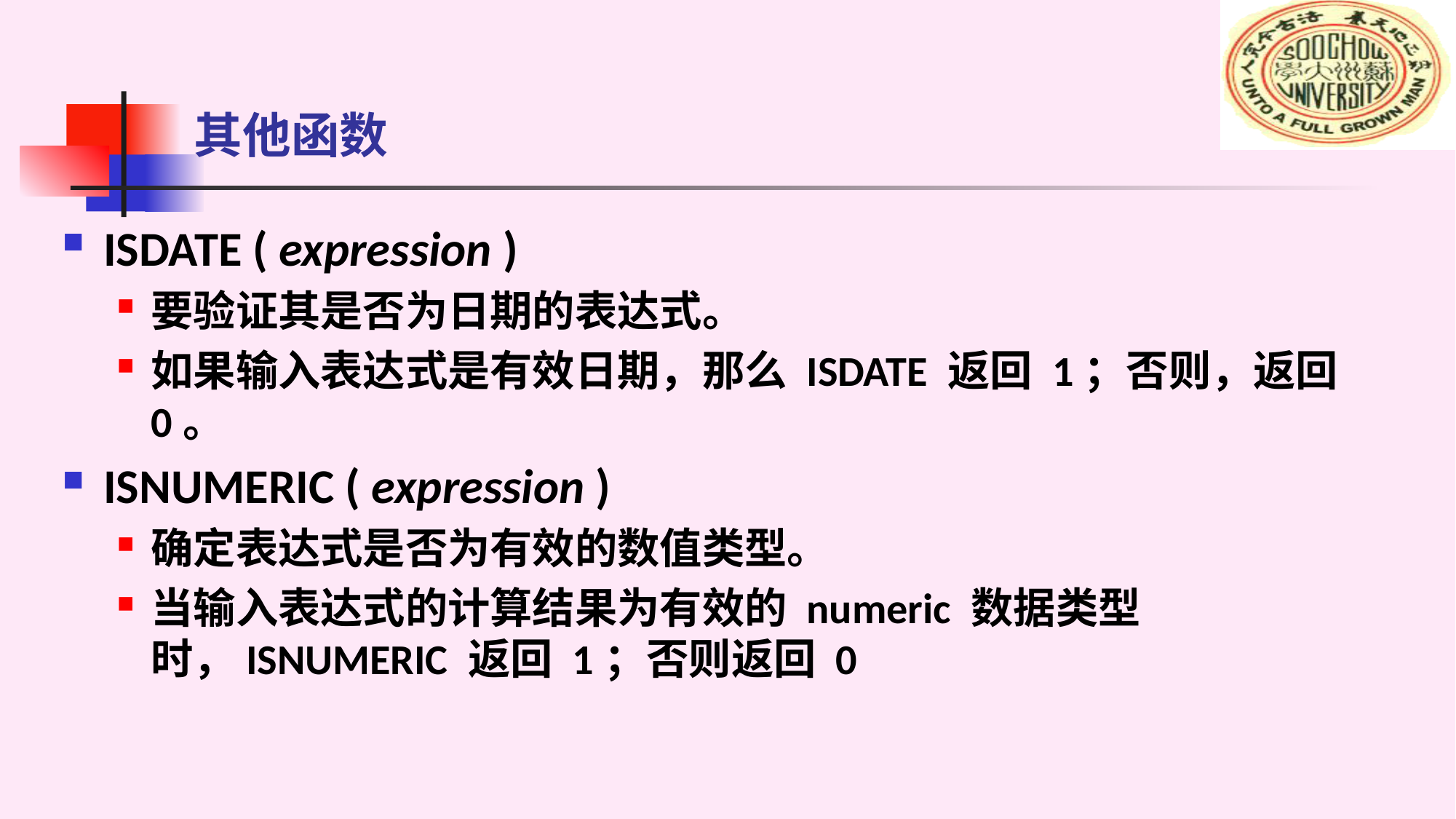

# 其他函数
ISDATE ( expression )
要验证其是否为日期的表达式。
如果输入表达式是有效日期，那么 ISDATE 返回 1；否则，返回 0。
ISNUMERIC ( expression )
确定表达式是否为有效的数值类型。
当输入表达式的计算结果为有效的 numeric 数据类型时，ISNUMERIC 返回 1；否则返回 0